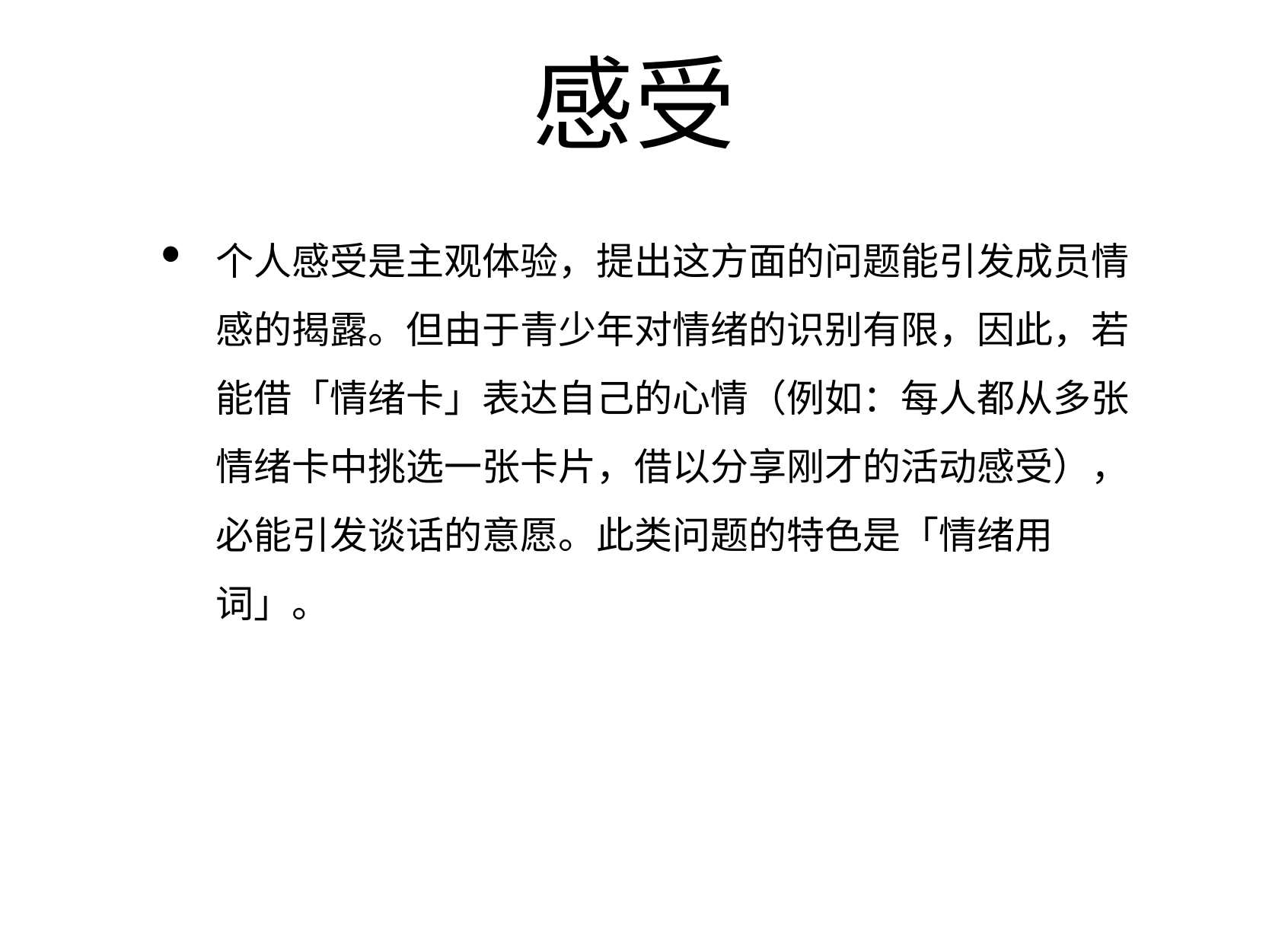

# 感受
个人感受是主观体验，提出这方面的问题能引发成员情感的揭露。但由于青少年对情绪的识别有限，因此，若能借「情绪卡」表达自己的心情（例如：每人都从多张情绪卡中挑选一张卡片，借以分享刚才的活动感受），必能引发谈话的意愿。此类问题的特色是「情绪用词」。